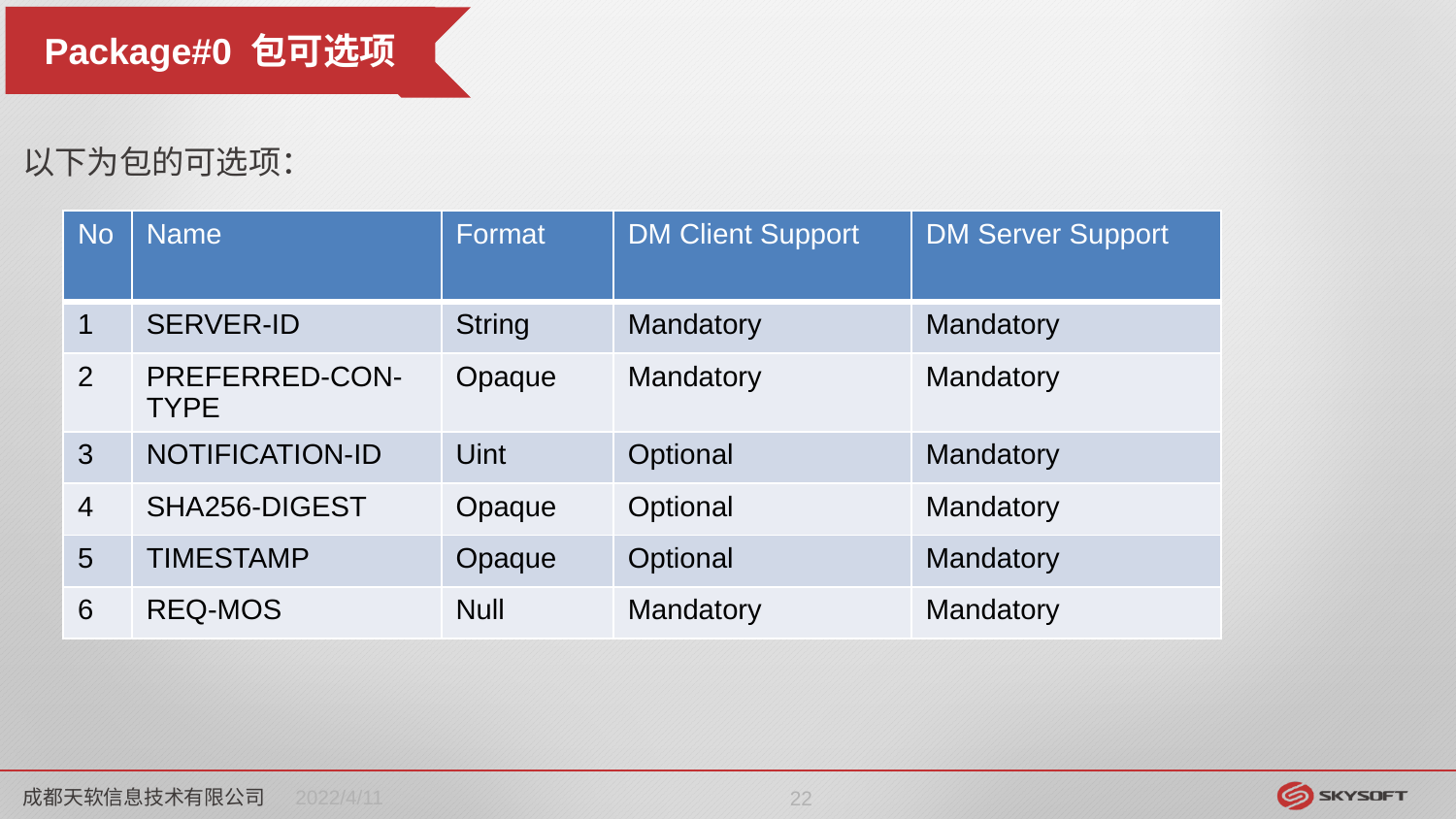

Package#0 包可选项

以下为包的可选项：
| No | Name | Format | DM Client Support | DM Server Support |
| --- | --- | --- | --- | --- |
| 1 | SERVER-ID | String | Mandatory | Mandatory |
| 2 | PREFERRED-CON-TYPE | Opaque | Mandatory | Mandatory |
| 3 | NOTIFICATION-ID | Uint | Optional | Mandatory |
| 4 | SHA256-DIGEST | Opaque | Optional | Mandatory |
| 5 | TIMESTAMP | Opaque | Optional | Mandatory |
| 6 | REQ-MOS | Null | Mandatory | Mandatory |
成都天软信息技术有限公司
2022/4/11
22